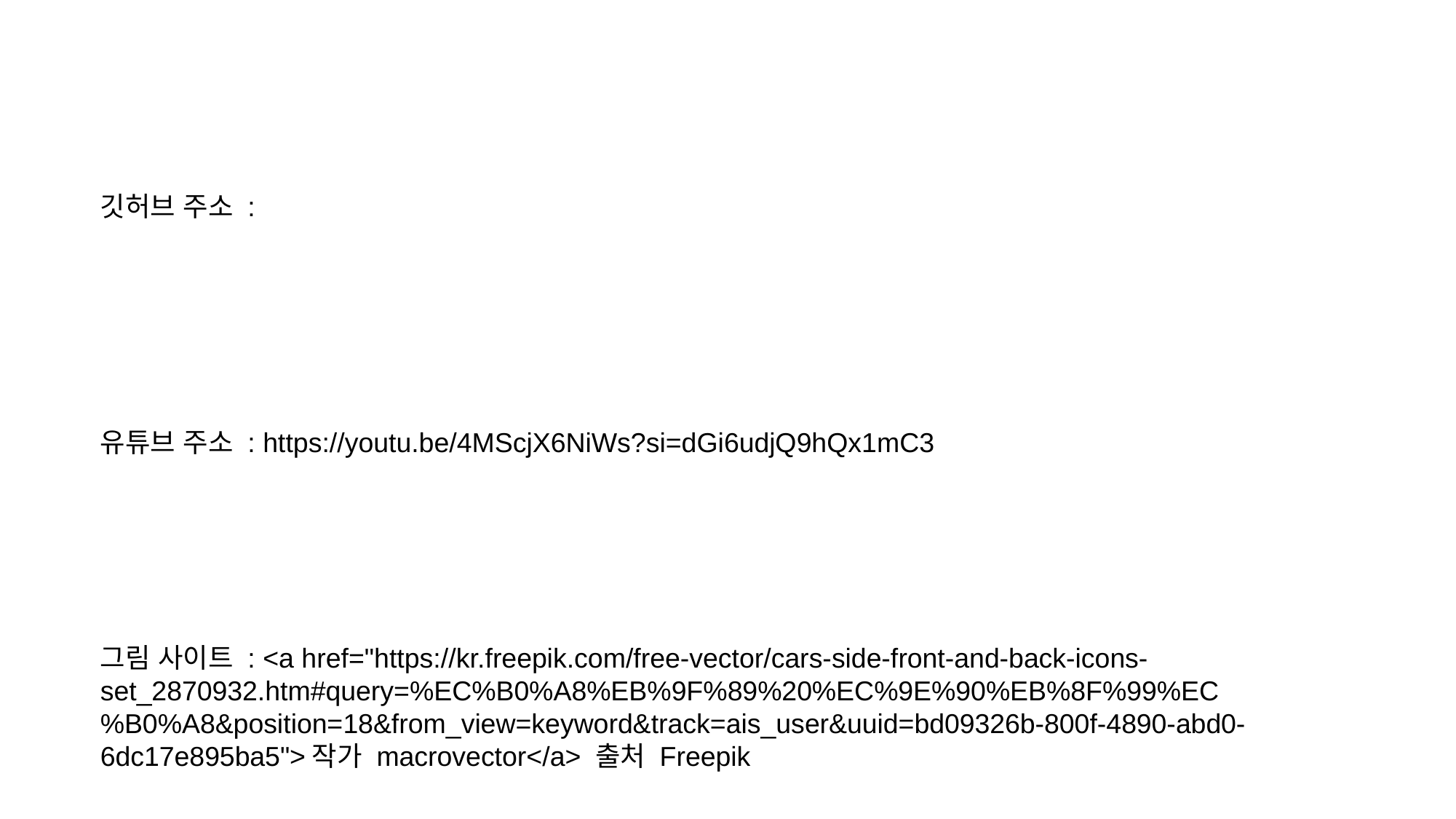

깃허브 주소 :

유튜브 주소 : https://youtu.be/4MScjX6NiWs?si=dGi6udjQ9hQx1mC3

그림 사이트 : <a href="https://kr.freepik.com/free-vector/cars-side-front-and-back-icons-set_2870932.htm#query=%EC%B0%A8%EB%9F%89%20%EC%9E%90%EB%8F%99%EC%B0%A8&position=18&from_view=keyword&track=ais_user&uuid=bd09326b-800f-4890-abd0-6dc17e895ba5">작가 macrovector</a> 출처 Freepik